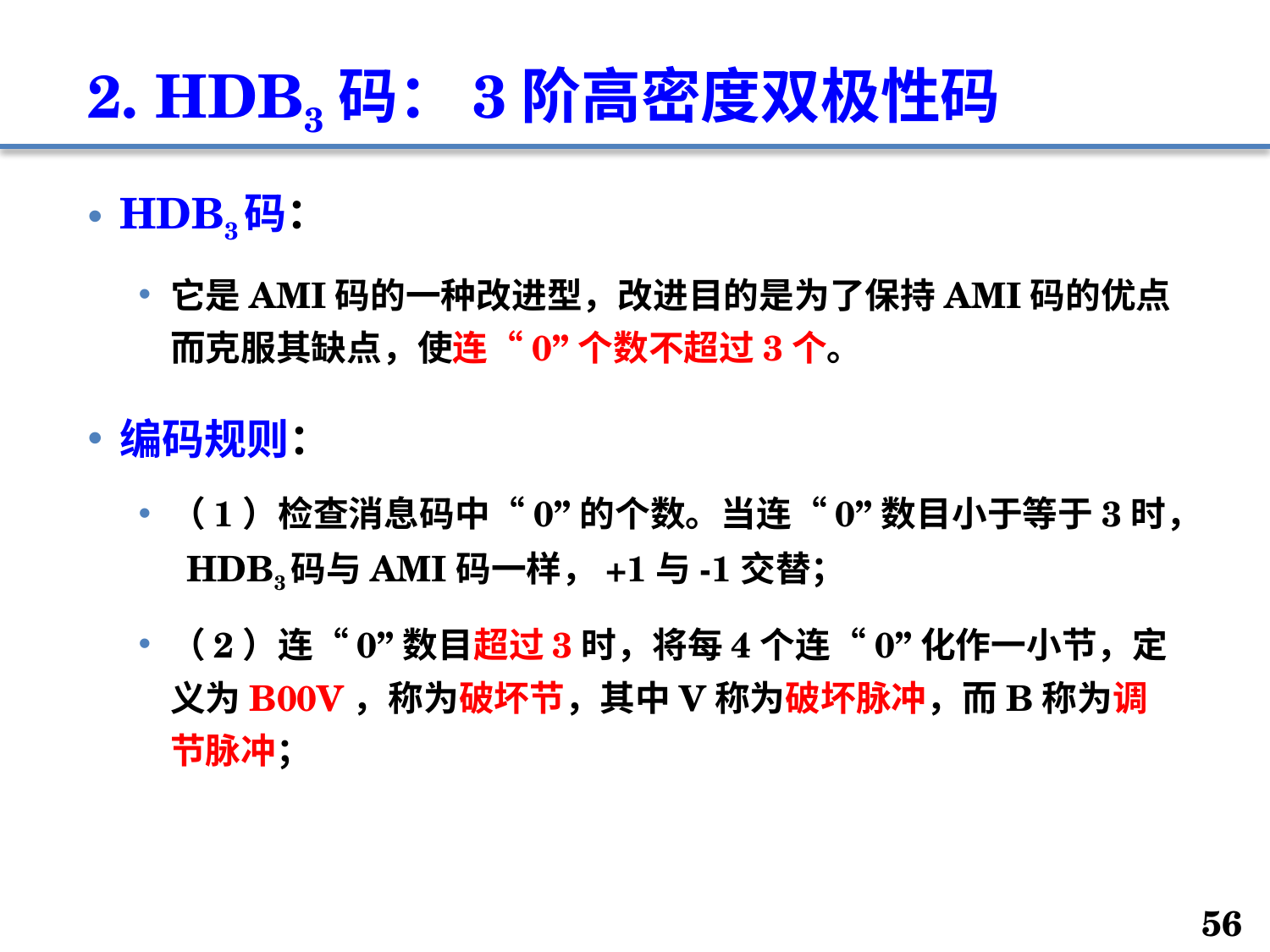

# 2. HDB3码：3阶高密度双极性码
HDB3码：
它是AMI码的一种改进型，改进目的是为了保持AMI码的优点而克服其缺点，使连“0”个数不超过3个。
编码规则：
（1）检查消息码中“0”的个数。当连“0”数目小于等于3时， HDB3码与AMI码一样，+1与-1交替；
（2）连“0”数目超过3时，将每4个连“0”化作一小节，定义为B00V，称为破坏节，其中V称为破坏脉冲，而B称为调节脉冲；
56